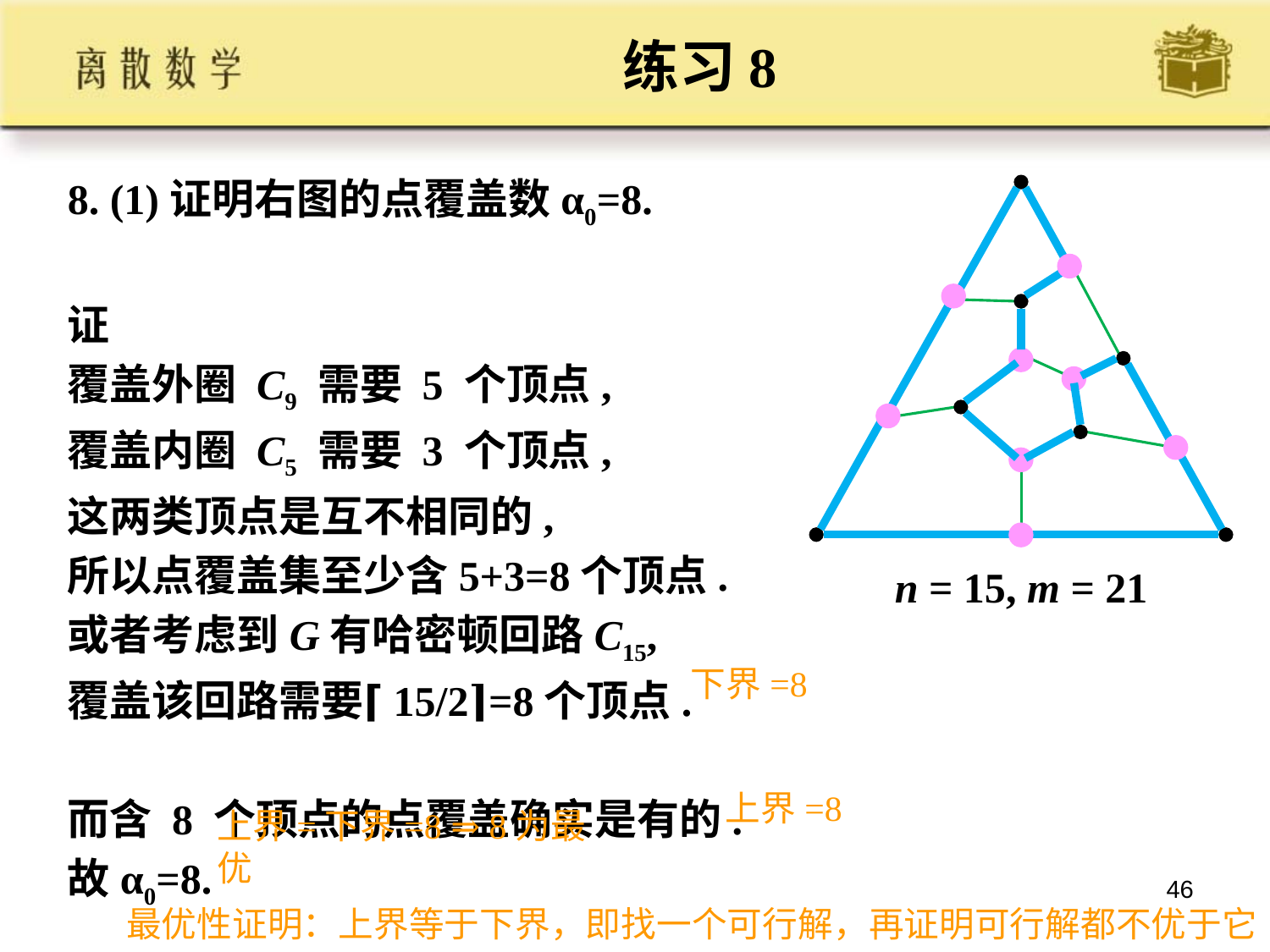

# 练习8
⋂⋃⊆⊂⊄⊇⊃⊅∈∉ℵØ
⊙⊖⊗⊕⇒⇔↔←→¬￢∧∨∀∃∄
≡=≠≈≅≥≤≮≯−±×÷−⌈⌉⌊⌋
∠∟⊥∥≅〜
◯○໐०￮∘৹ °º
Δπ∝∞≪≫∑∏
Αα Ββ Γγ Δδ Εε  ζ Ηη Θθ Ιι Κκ Λλ Μμ  Ｎ Ξξ Οο Ππ Ρρ Σσ Ττ Υυ Φφ Χχ Ψψ Ωω
8. (1)证明右图的点覆盖数α0=8.

证
覆盖外圈 C9 需要 5 个顶点,
覆盖内圈 C5 需要 3 个顶点,
这两类顶点是互不相同的,
所以点覆盖集至少含5+3=8个顶点.
或者考虑到G有哈密顿回路C15,
覆盖该回路需要⌈15/2⌉=8个顶点.

而含 8 个顶点的点覆盖确实是有的.
故α0=8.

n = 15, m = 21
下界=8
上界=8
上界=下界=8 ⇒ 8为最优
46
最优性证明：上界等于下界，即找一个可行解，再证明可行解都不优于它